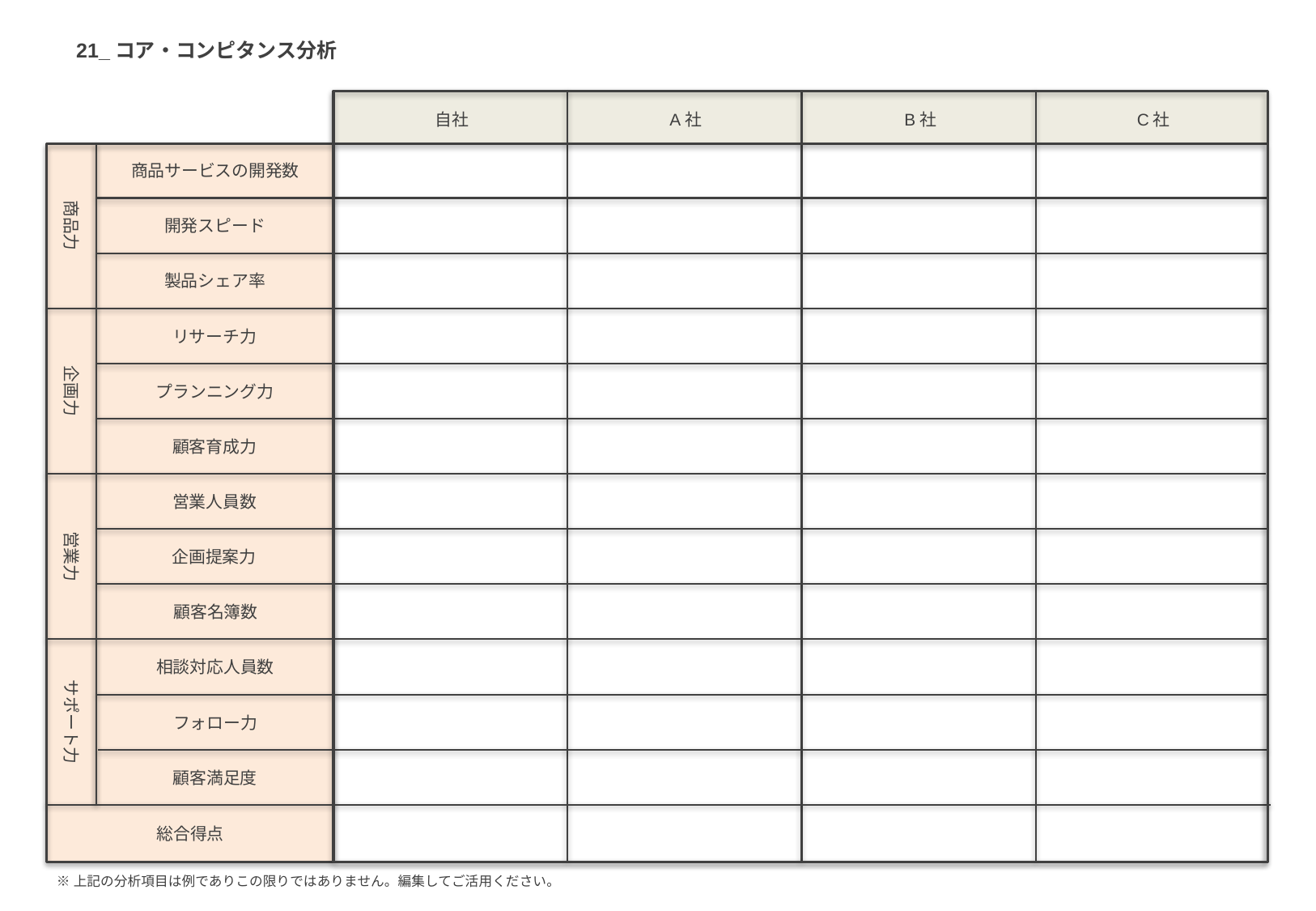

21_コア・コンピタンス分析

自社
A社
B社
C社
商品力

商品サービスの開発数
開発スピード
製品シェア率
企画力
リサーチ力
プランニング力
顧客育成力
営業力
営業人員数
企画提案力
顧客名簿数
サポート力
相談対応人員数
フォロー力
顧客満足度
総合得点
※上記の分析項目は例でありこの限りではありません。編集してご活用ください。